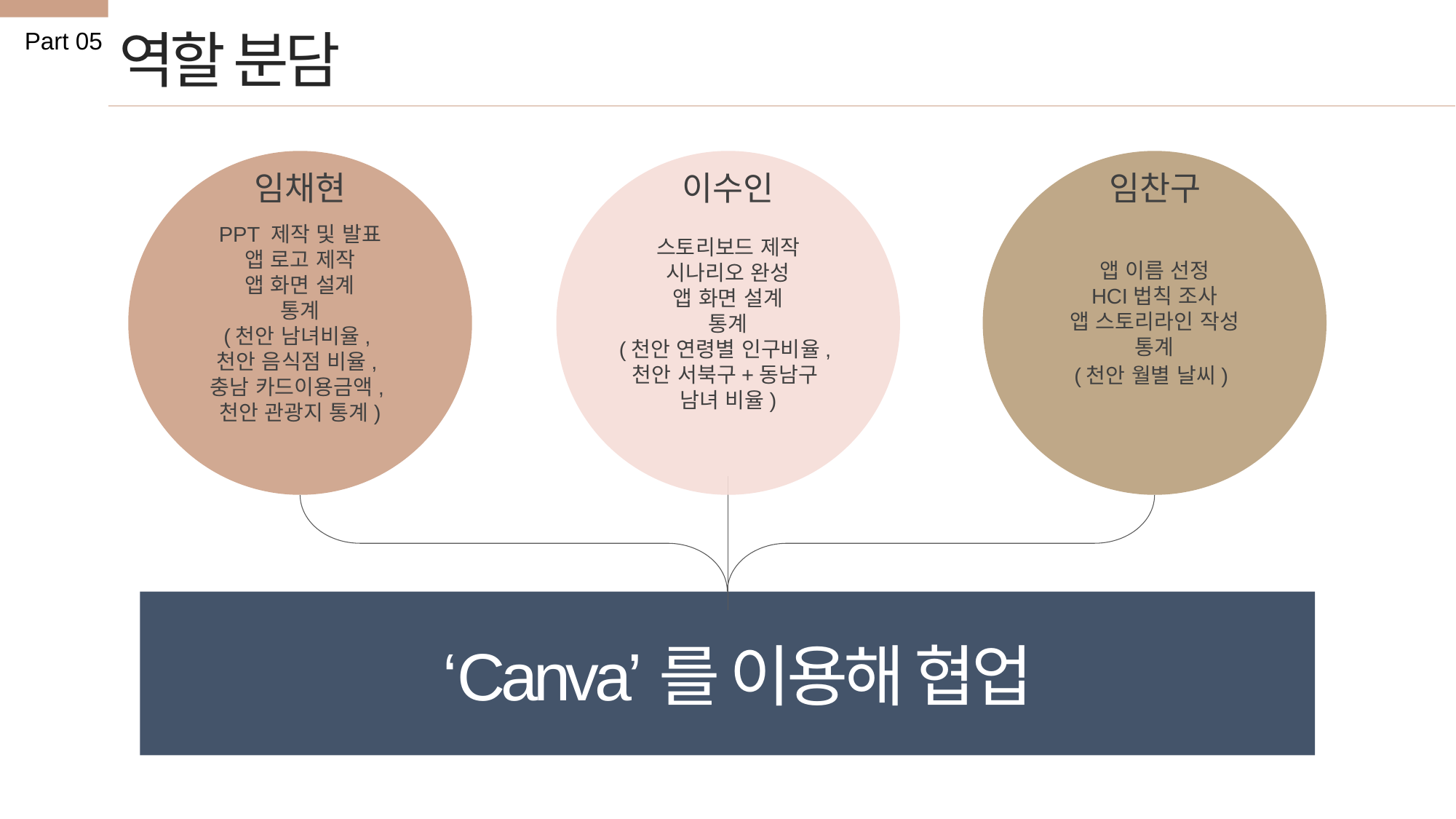

역할 분담
Part 05

PPT 제작 및 발표
앱 로고 제작
앱 화면 설계
통계
(천안 남녀비율,
천안 음식점 비율,
충남 카드이용금액,
천안 관광지 통계)
스토리보드 제작
시나리오 완성
앱 화면 설계
통계
(천안 연령별 인구비율,
천안 서북구+동남구
남녀 비율)
앱 이름 선정
HCI법칙 조사
앱 스토리라인 작성
통계
(천안 월별 날씨)
임채현
이수인
임찬구

‘Canva’를 이용해 협업